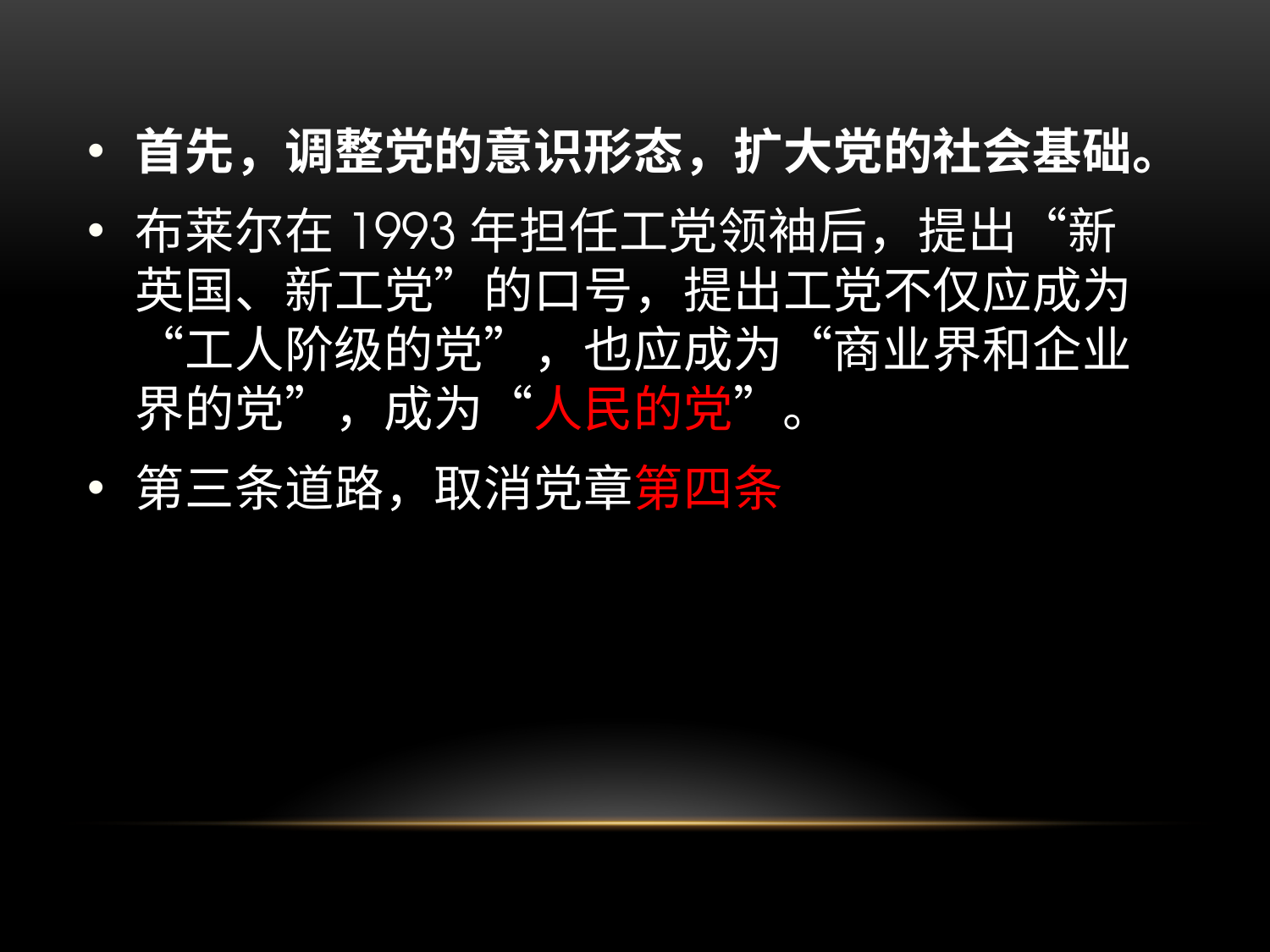

#
首先，调整党的意识形态，扩大党的社会基础。
布莱尔在1993年担任工党领袖后，提出“新英国、新工党”的口号，提出工党不仅应成为“工人阶级的党”，也应成为“商业界和企业界的党”，成为“人民的党”。
第三条道路，取消党章第四条